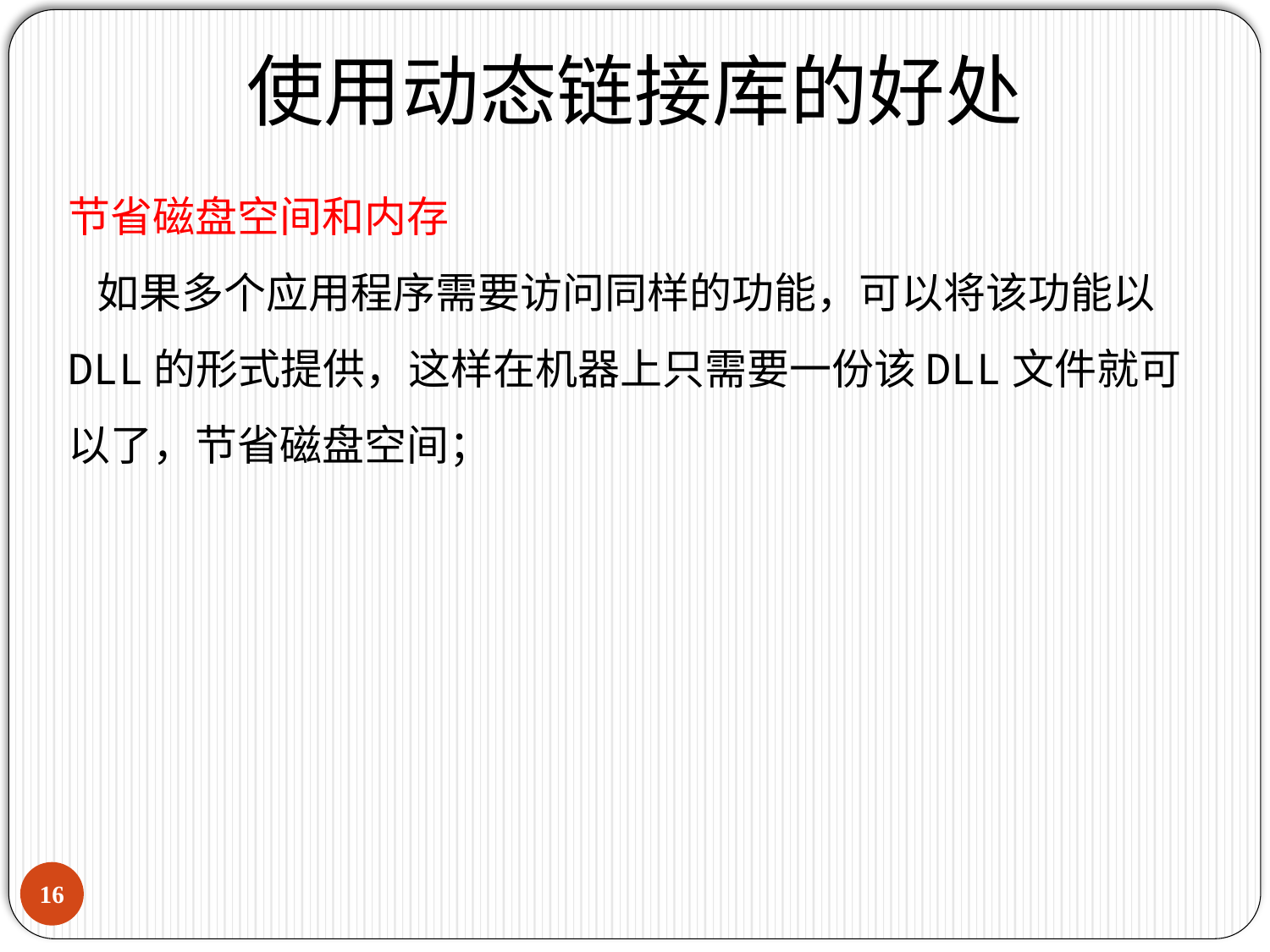

使用动态链接库的好处
节省磁盘空间和内存
  如果多个应用程序需要访问同样的功能，可以将该功能以DLL的形式提供，这样在机器上只需要一份该DLL文件就可以了，节省磁盘空间；
16